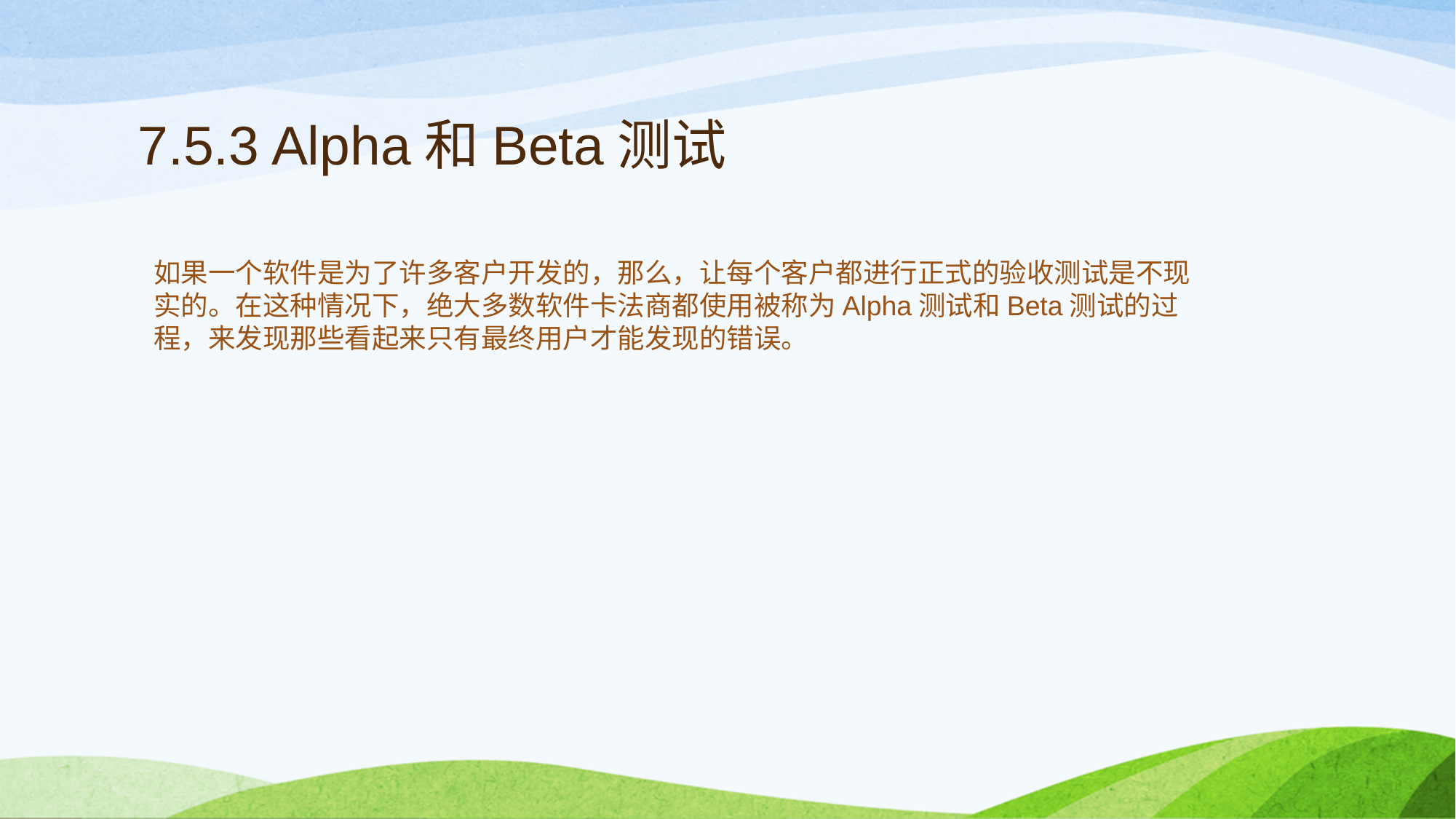

# 7.5.3 Alpha和Beta测试
如果一个软件是为了许多客户开发的，那么，让每个客户都进行正式的验收测试是不现实的。在这种情况下，绝大多数软件卡法商都使用被称为Alpha测试和Beta测试的过程，来发现那些看起来只有最终用户才能发现的错误。